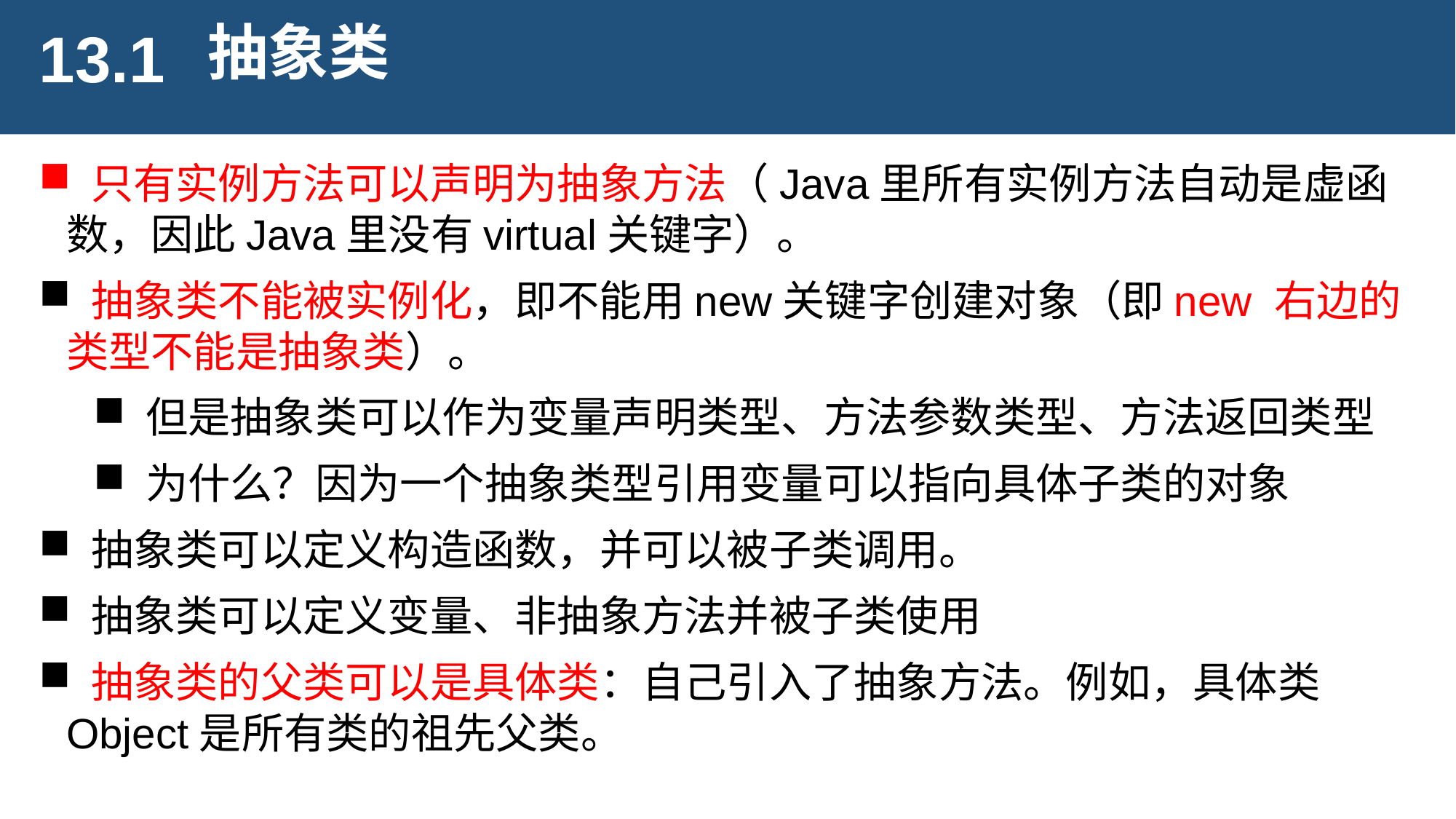

抽象类
13.1
 只有实例方法可以声明为抽象方法（Java里所有实例方法自动是虚函数，因此Java里没有virtual关键字）。
 抽象类不能被实例化，即不能用new关键字创建对象（即new 右边的类型不能是抽象类）。
 但是抽象类可以作为变量声明类型、方法参数类型、方法返回类型
 为什么？因为一个抽象类型引用变量可以指向具体子类的对象
 抽象类可以定义构造函数，并可以被子类调用。
 抽象类可以定义变量、非抽象方法并被子类使用
 抽象类的父类可以是具体类：自己引入了抽象方法。例如，具体类Object是所有类的祖先父类。